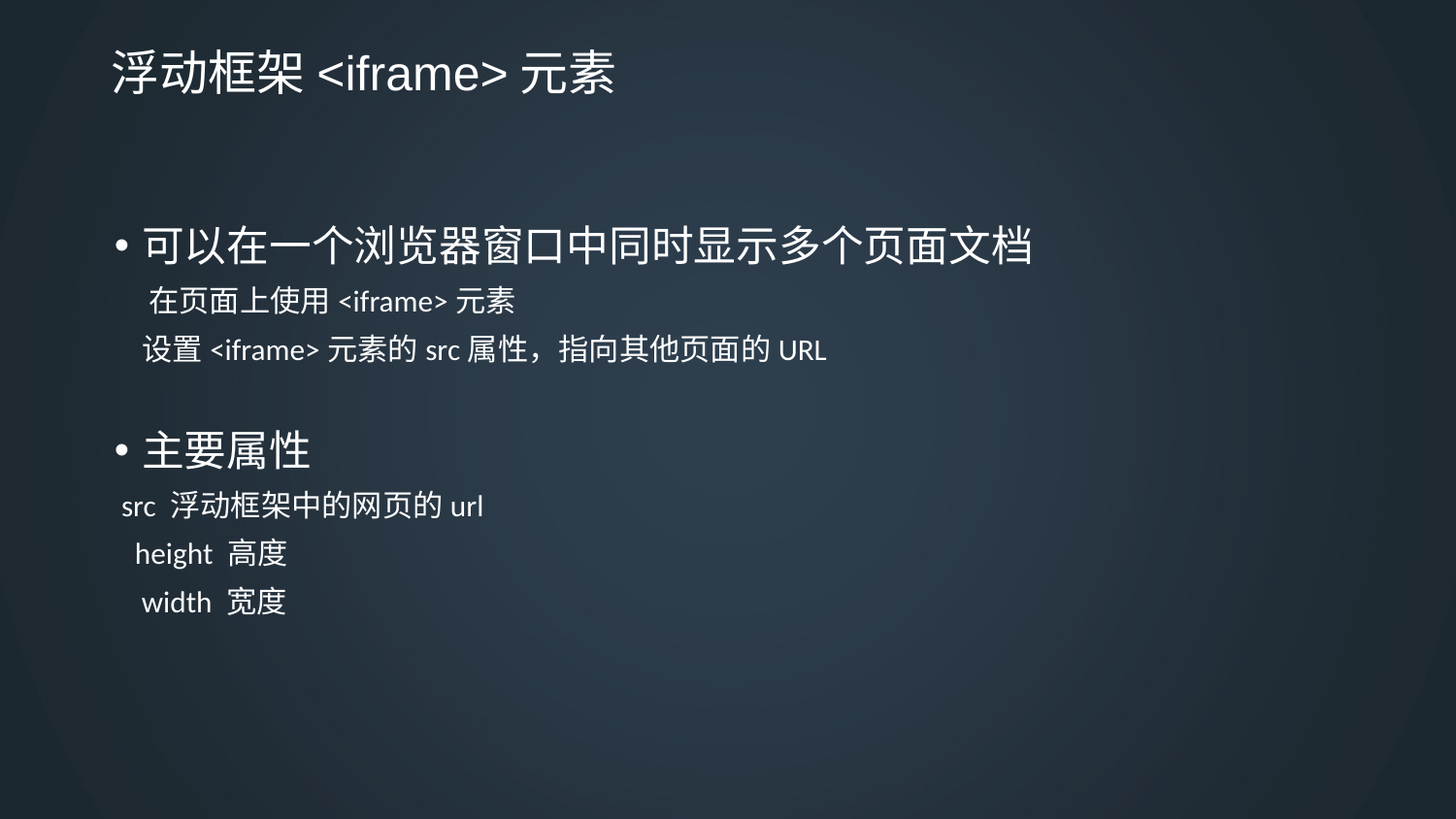

# 浮动框架<iframe>元素
可以在一个浏览器窗口中同时显示多个页面文档
    在页面上使用<iframe>元素
   设置<iframe>元素的src属性，指向其他页面的URL

主要属性
 src 浮动框架中的网页的url
   height 高度
    width 宽度